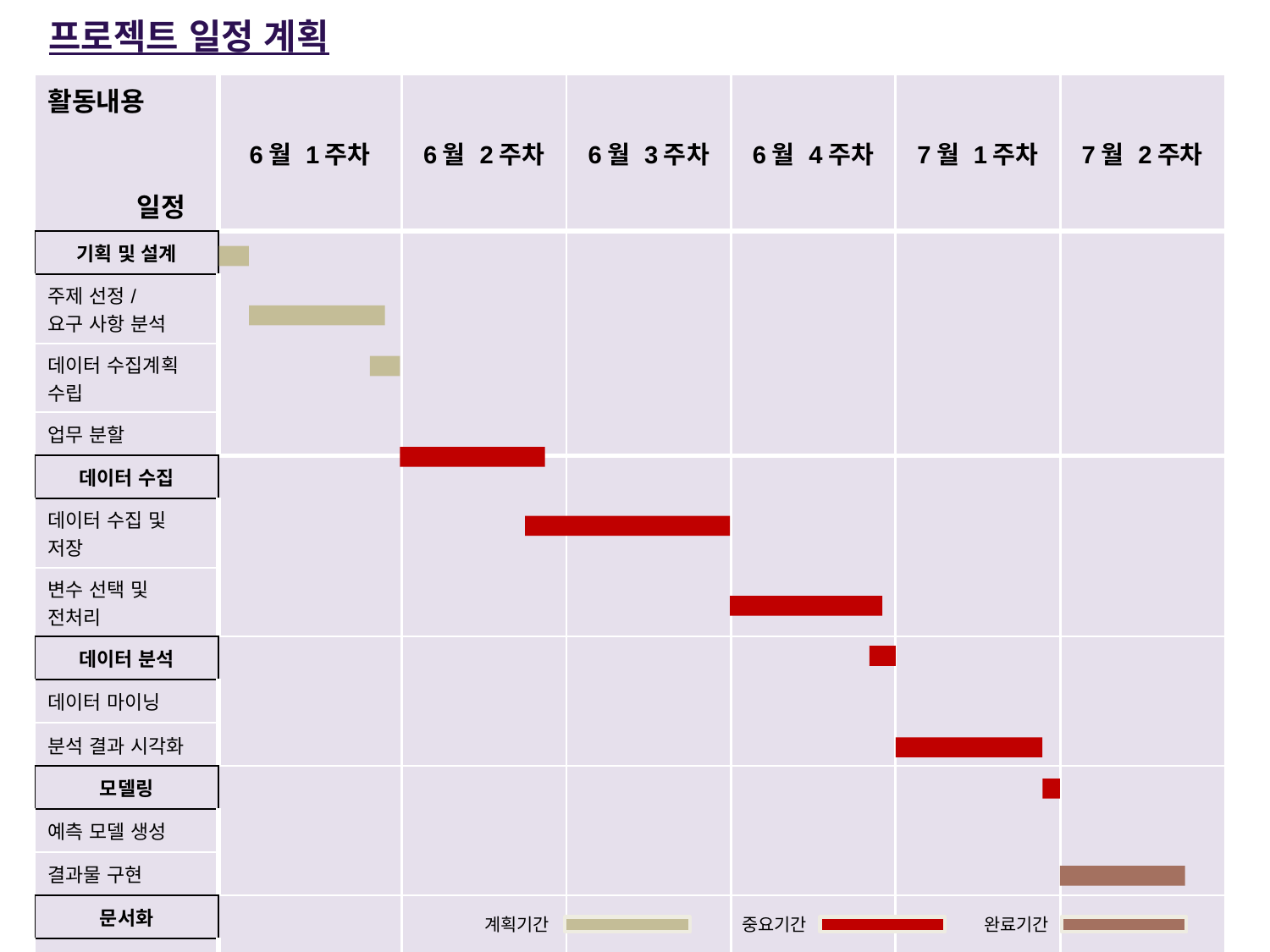

프로젝트 일정 계획
| 활동내용 일정 | 6월 1주차 | 6월 2주차 | 6월 3주차 | 6월 4주차 | 7월 1주차 | 7월 2주차 |
| --- | --- | --- | --- | --- | --- | --- |
| 기획 및 설계 |  |  |  |  |  |  |
| 주제 선정/ 요구 사항 분석 |  |  |  |  |  |  |
| 데이터 수집계획 수립 |  |  |  |  |  |  |
| 업무 분할 |  |  |  |  |  |  |
| 데이터 수집 |  |  |  |  |  |  |
| 데이터 수집 및 저장 |  |  |  |  |  |  |
| 변수 선택 및 전처리 |  |  |  |  |  |  |
| 데이터 분석 |  |  |  |  |  |  |
| 데이터 마이닝 |  |  |  |  |  |  |
| 분석 결과 시각화 |  |  |  |  |  |  |
| 모델링 |  |  |  |  |  |  |
| 예측 모델 생성 |  |  |  |  |  |  |
| 결과물 구현 |  |  |  |  |  |  |
| 문서화 |  |  |  |  |  |  |
| 문서 작업 |  |  |  |  |  |  |

중요기간
계획기간
완료기간